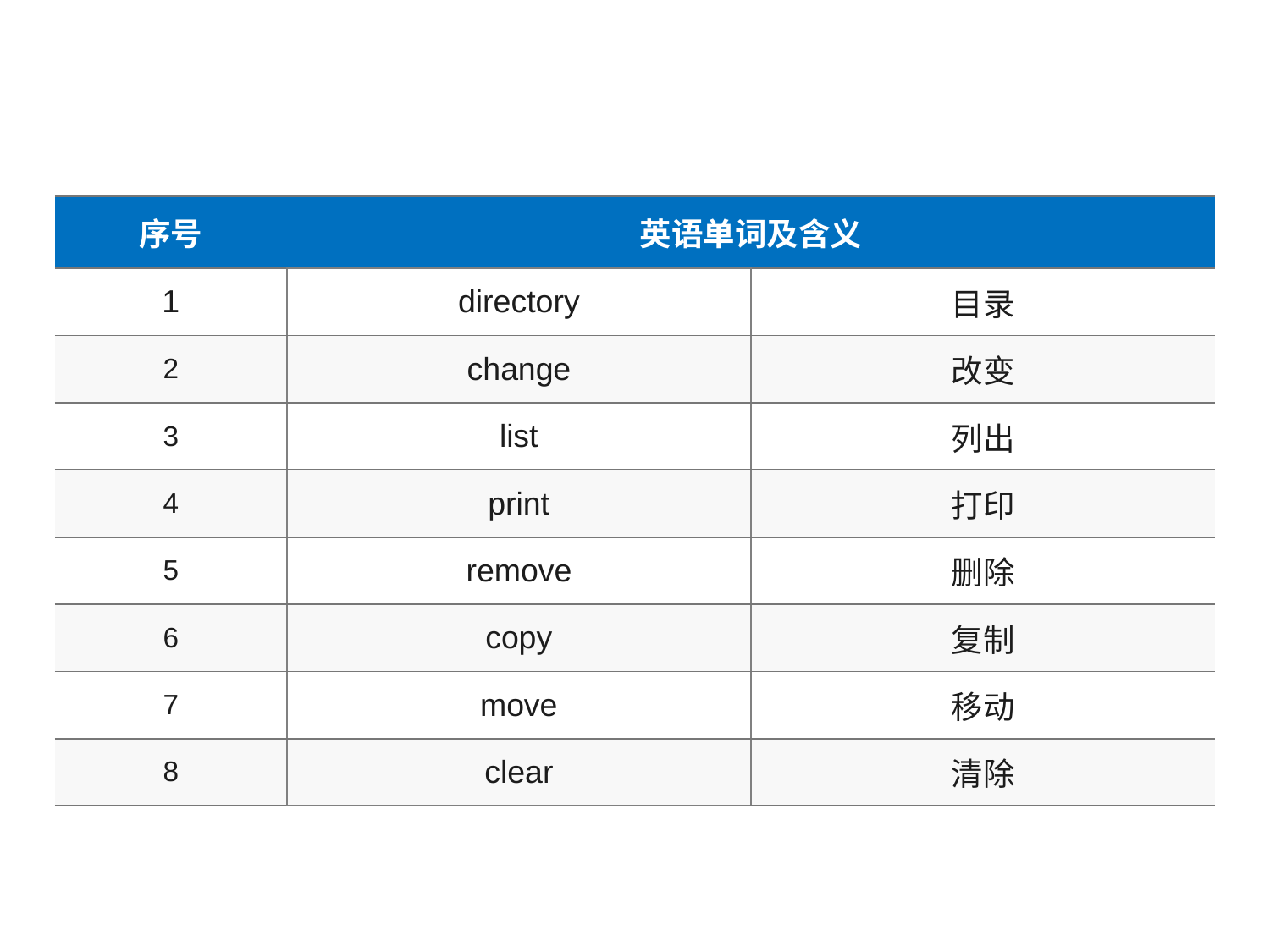

八个简单英语单词
| 序号 | 英语单词及含义 |  |
| --- | --- | --- |
| 1 | directory | 目录 |
| 2 | change | 改变 |
| 3 | list | 列出 |
| 4 | print | 打印 |
| 5 | remove | 删除 |
| 6 | copy | 复制 |
| 7 | move | 移动 |
| 8 | clear | 清除 |